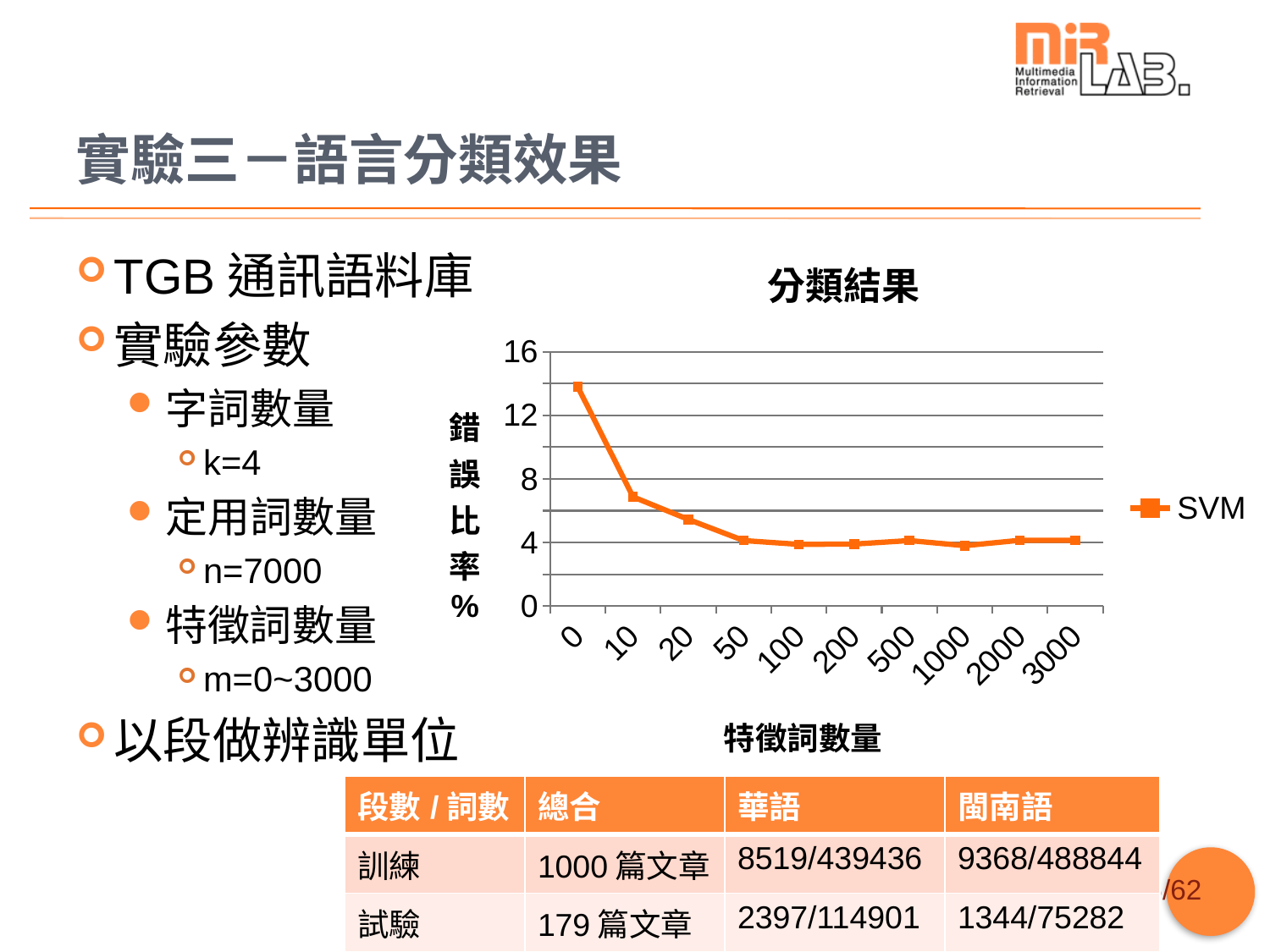

# 實驗三－語言分類效果

### Chart: 分類結果

| Category | SVM |
|---|---|
| 0 | 13.79 |
| 10 | 6.87 |
| 20 | 5.45 |
| 50 | 4.12 |
| 100 | 3.88 |
| 200 | 3.9 |
| 500 | 4.12 |
| 1000 | 3.8 |
| 2000 | 4.14 |
| 3000 | 4.14 |
TGB通訊語料庫
實驗參數
字詞數量
k=4
定用詞數量
n=7000
特徵詞數量
m=0~3000
以段做辨識單位
| 段數/詞數 | 總合 | 華語 | 閩南語 |
| --- | --- | --- | --- |
| 訓練 | 1000篇文章 | 8519/439436 | 9368/488844 |
| 試驗 | 179篇文章 | 2397/114901 | 1344/75282 |